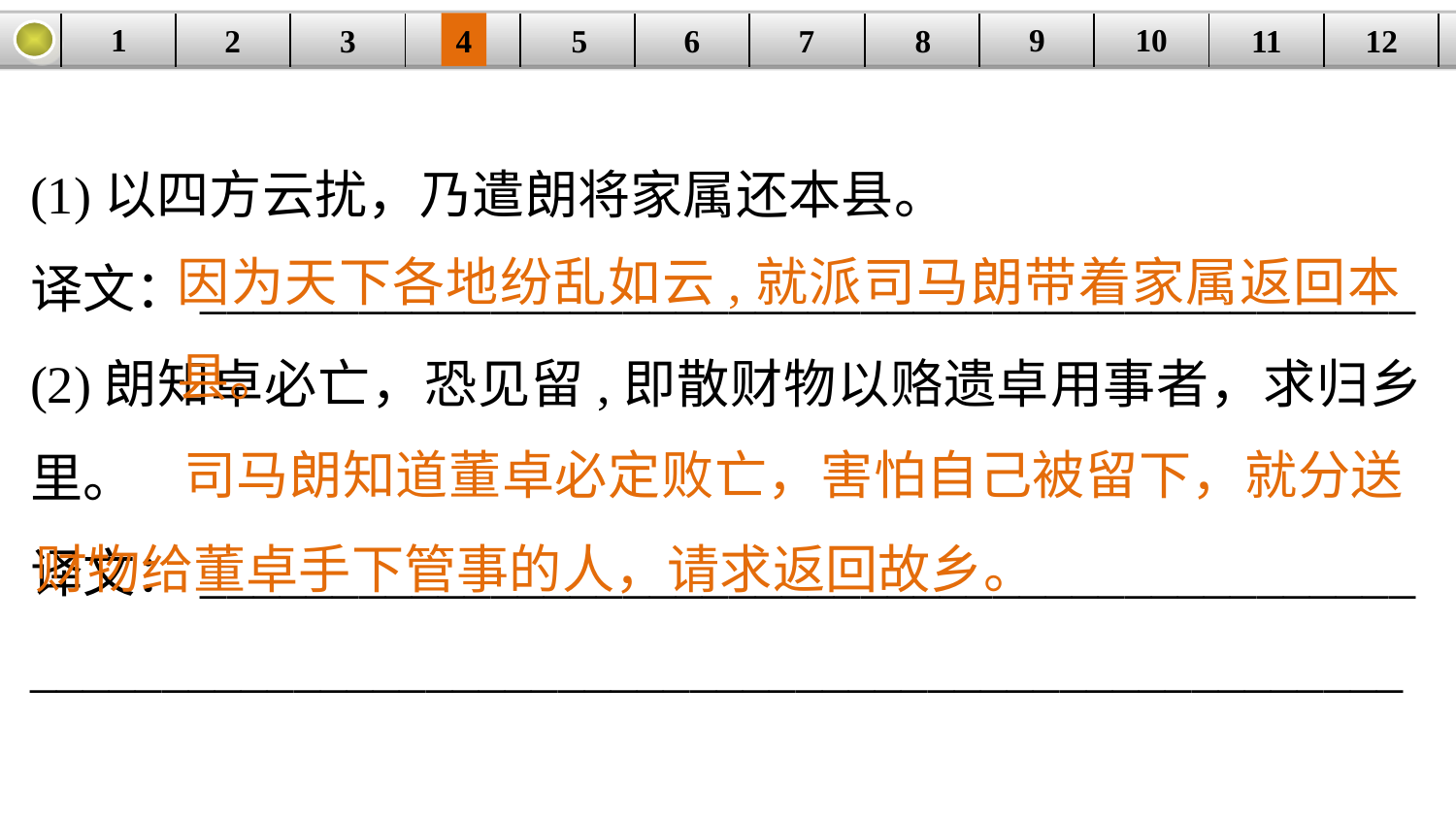

9
10
1
3
4
5
6
8
11
2
12
|  |  |  |  |  |  |  |  |  |  |  |  |
| --- | --- | --- | --- | --- | --- | --- | --- | --- | --- | --- | --- |
7

(1)以四方云扰，乃遣朗将家属还本县。
译文：______________________________________________
(2)朗知卓必亡，恐见留,即散财物以赂遗卓用事者，求归乡里。
译文：______________________________________________
____________________________________________________
因为天下各地纷乱如云,就派司马朗带着家属返回本县。
           司马朗知道董卓必定败亡，害怕自己被留下，就分送财物给董卓手下管事的人，请求返回故乡。